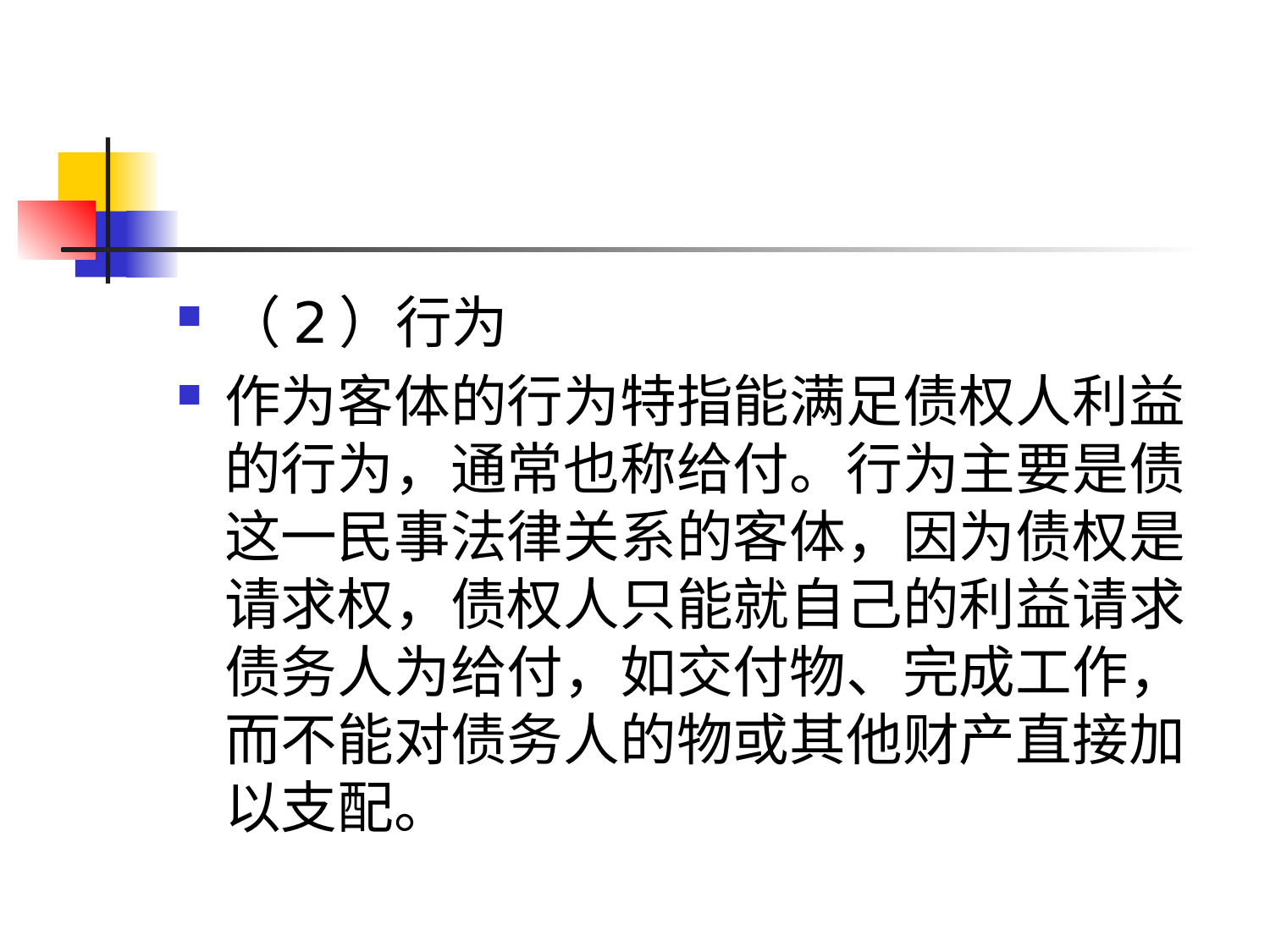

#
（2）行为
作为客体的行为特指能满足债权人利益的行为，通常也称给付。行为主要是债这一民事法律关系的客体，因为债权是请求权，债权人只能就自己的利益请求债务人为给付，如交付物、完成工作，而不能对债务人的物或其他财产直接加以支配。